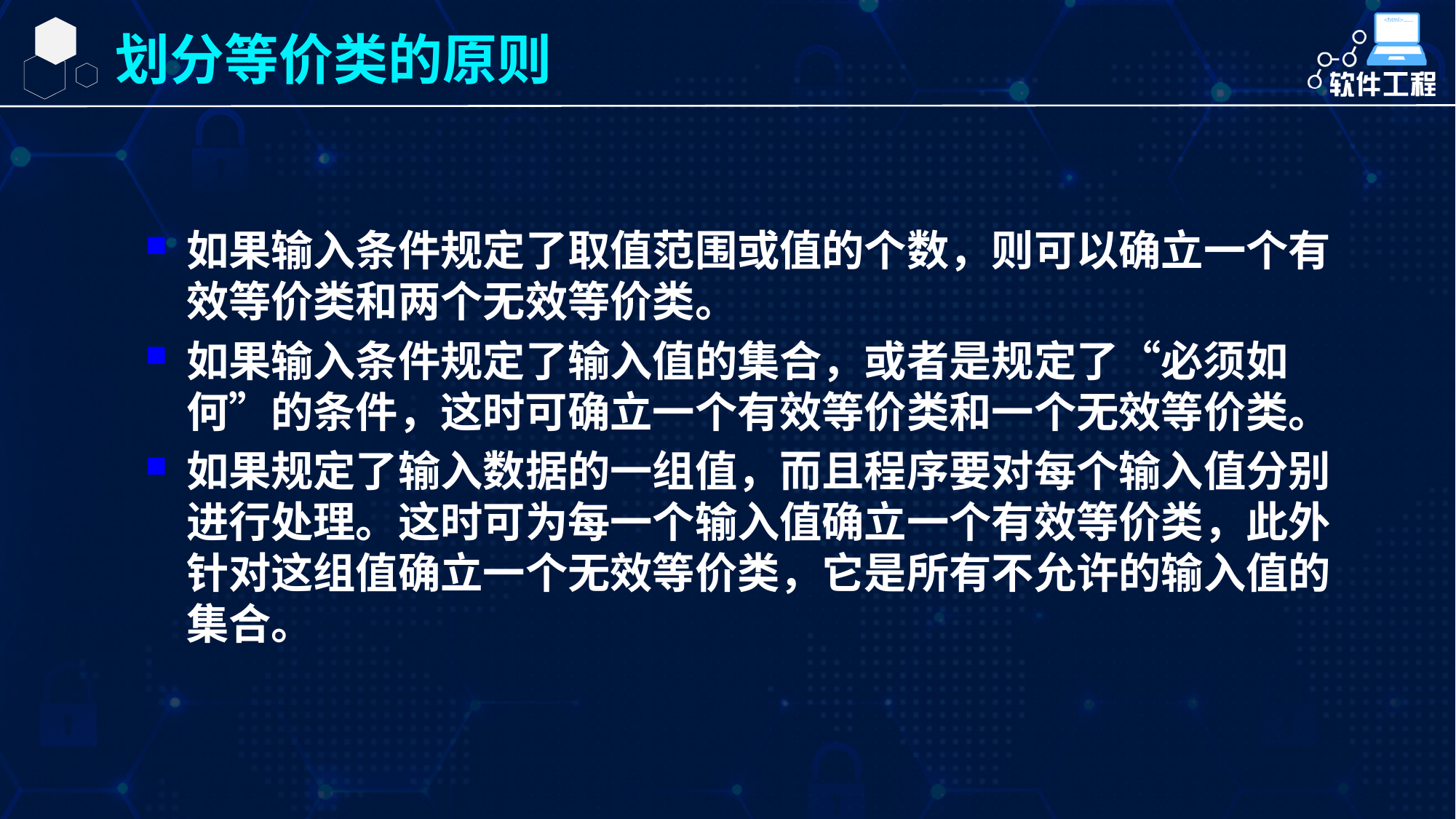

划分等价类的原则
如果输入条件规定了取值范围或值的个数，则可以确立一个有效等价类和两个无效等价类。
如果输入条件规定了输入值的集合，或者是规定了“必须如何”的条件，这时可确立一个有效等价类和一个无效等价类。
如果规定了输入数据的一组值，而且程序要对每个输入值分别进行处理。这时可为每一个输入值确立一个有效等价类，此外针对这组值确立一个无效等价类，它是所有不允许的输入值的集合。